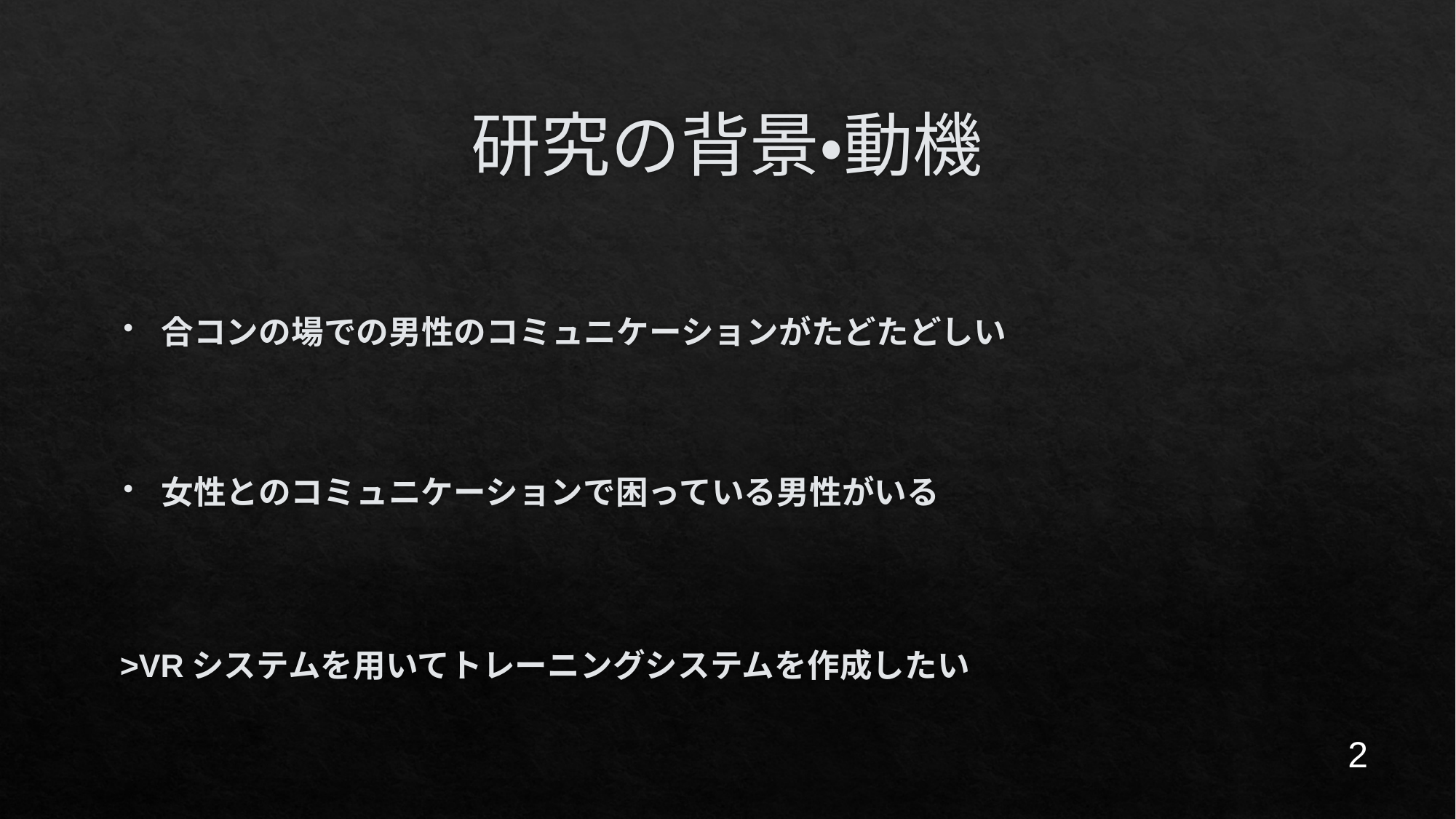

# 研究の背景・動機

合コンの場での男性のコミュニケーションがたどたどしい

女性とのコミュニケーションで困っている男性がいる

>VRシステムを用いてトレーニングシステムを作成したい
2